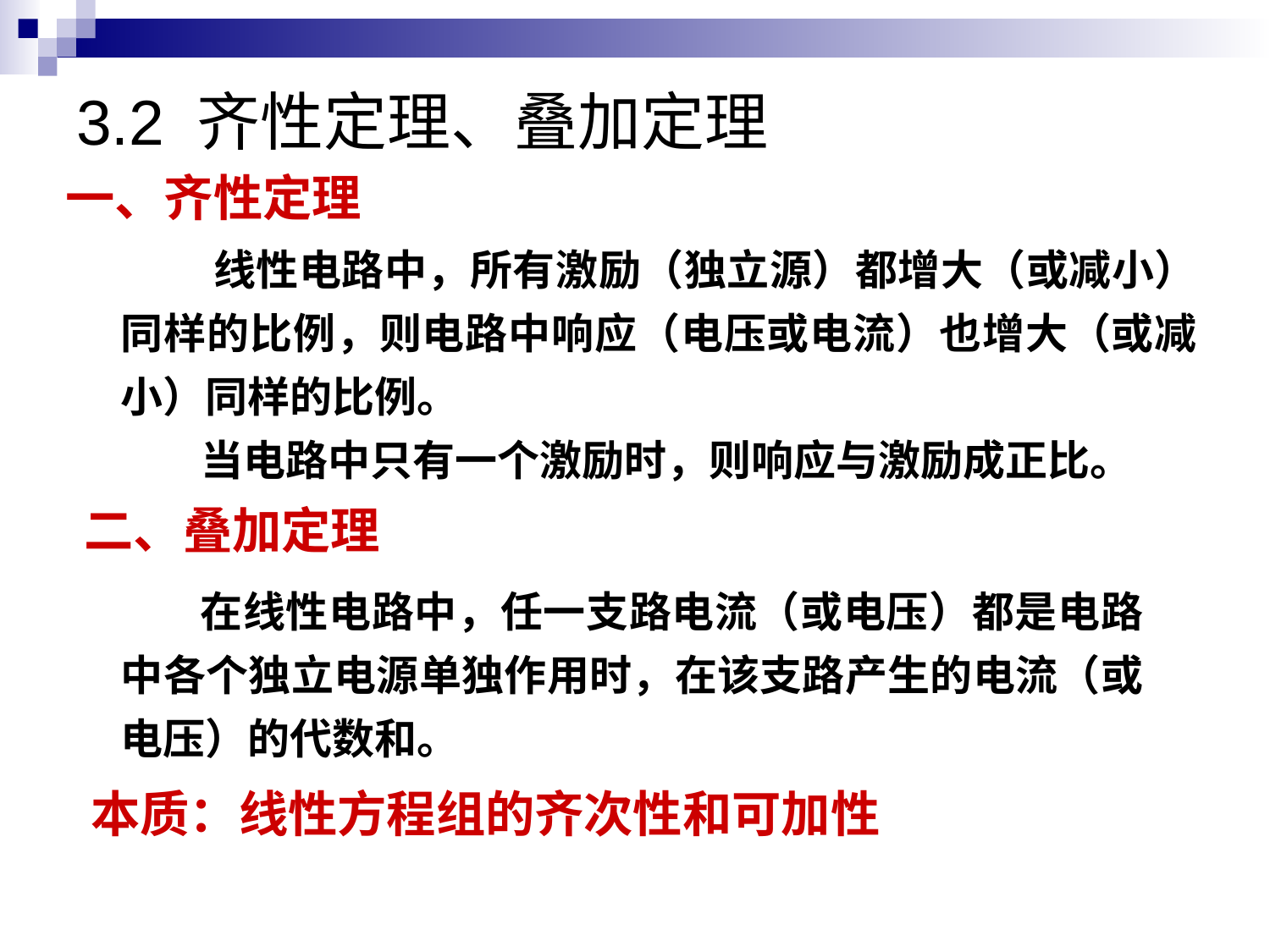

# 3.2 齐性定理、叠加定理
一、齐性定理
线性电路中，所有激励（独立源）都增大（或减小） 同样的比例，则电路中响应（电压或电流）也增大（或减 小）同样的比例。
当电路中只有一个激励时，则响应与激励成正比。
二、叠加定理
在线性电路中，任一支路电流（或电压）都是电路 中各个独立电源单独作用时，在该支路产生的电流（或 电压）的代数和。
本质：线性方程组的齐次性和可加性